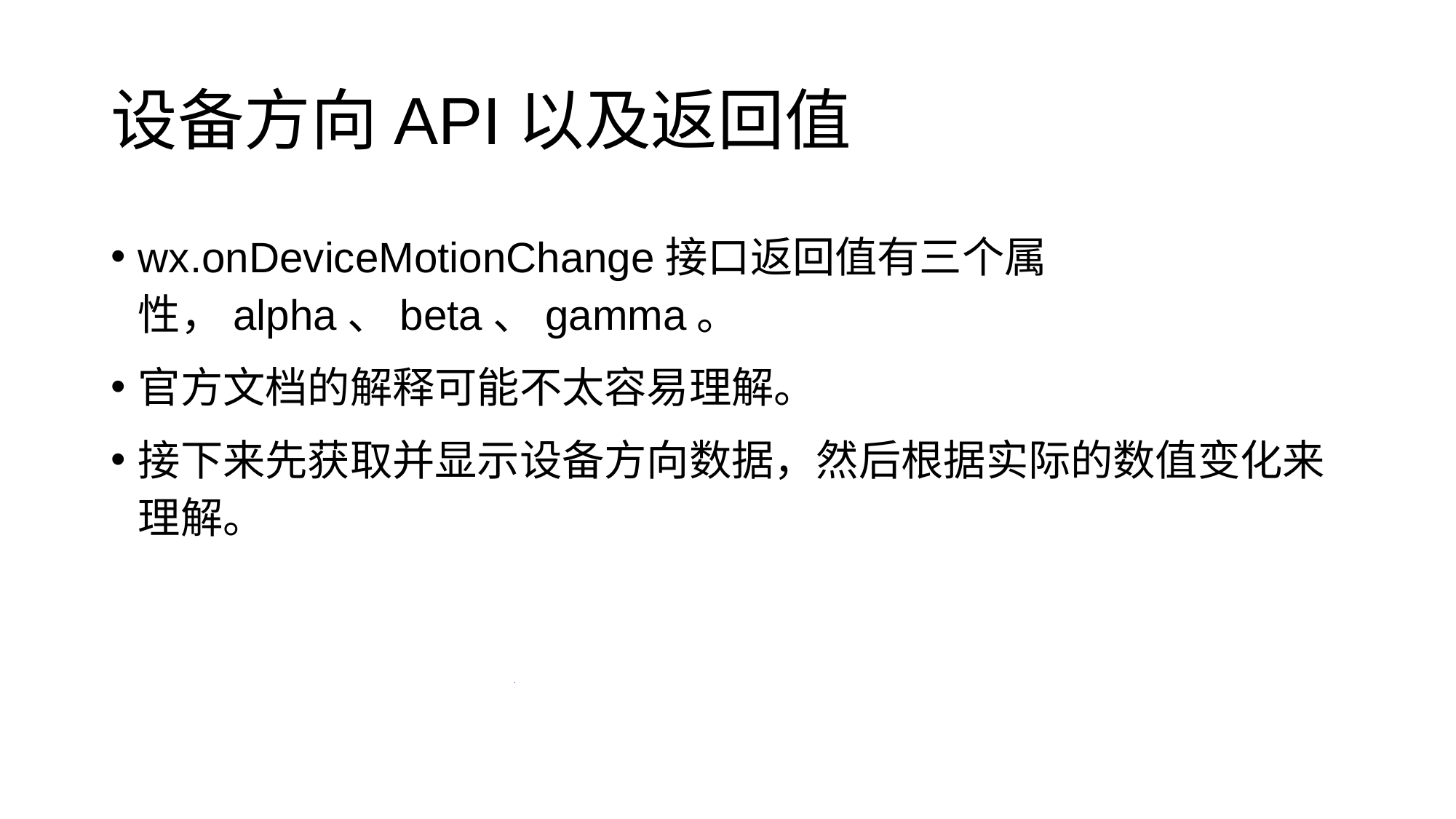

# 设备方向API以及返回值
wx.onDeviceMotionChange接口返回值有三个属性，alpha、beta、gamma。
官方文档的解释可能不太容易理解。
接下来先获取并显示设备方向数据，然后根据实际的数值变化来理解。